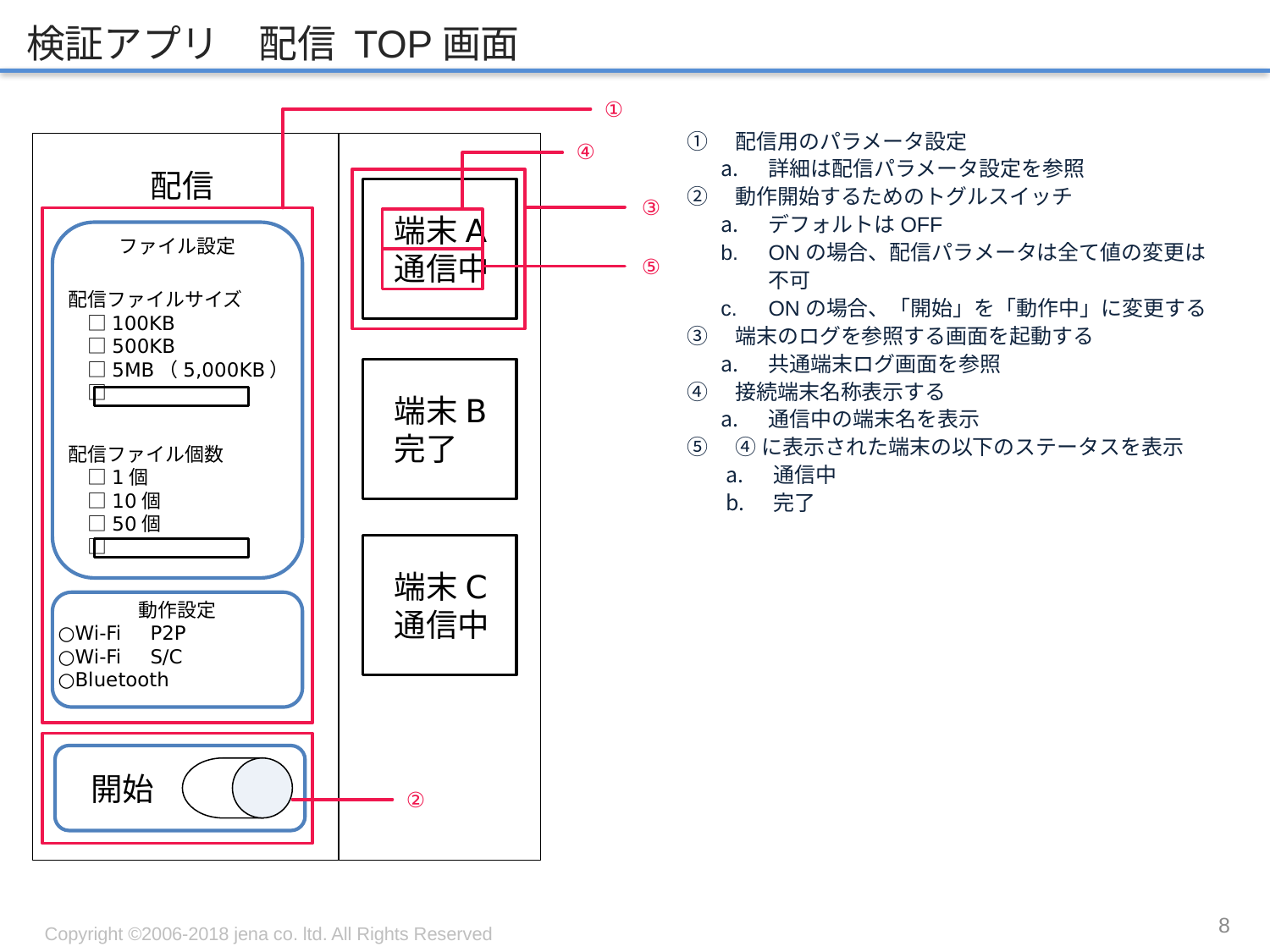

# 検証アプリ　配信 TOP画面
①
配信用のパラメータ設定
詳細は配信パラメータ設定を参照
動作開始するためのトグルスイッチ
デフォルトはOFF
ONの場合、配信パラメータは全て値の変更は不可
ONの場合、「開始」を「動作中」に変更する
端末のログを参照する画面を起動する
共通端末ログ画面を参照
接続端末名称表示する
通信中の端末名を表示
④に表示された端末の以下のステータスを表示
通信中
完了

④

配信

　端末A
　通信中
③

ファイル設定
⑤

配信ファイルサイズ
　□100KB
　□500KB
　□5MB（5,000KB）
　□
　端末B
　完了

配信ファイル個数
　□1個
　□10個
　□50個
　□
　端末C
　通信中

動作設定
○Wi-Fi　P2P
○Wi-Fi　S/C
○Bluetooth

　開始

②
8